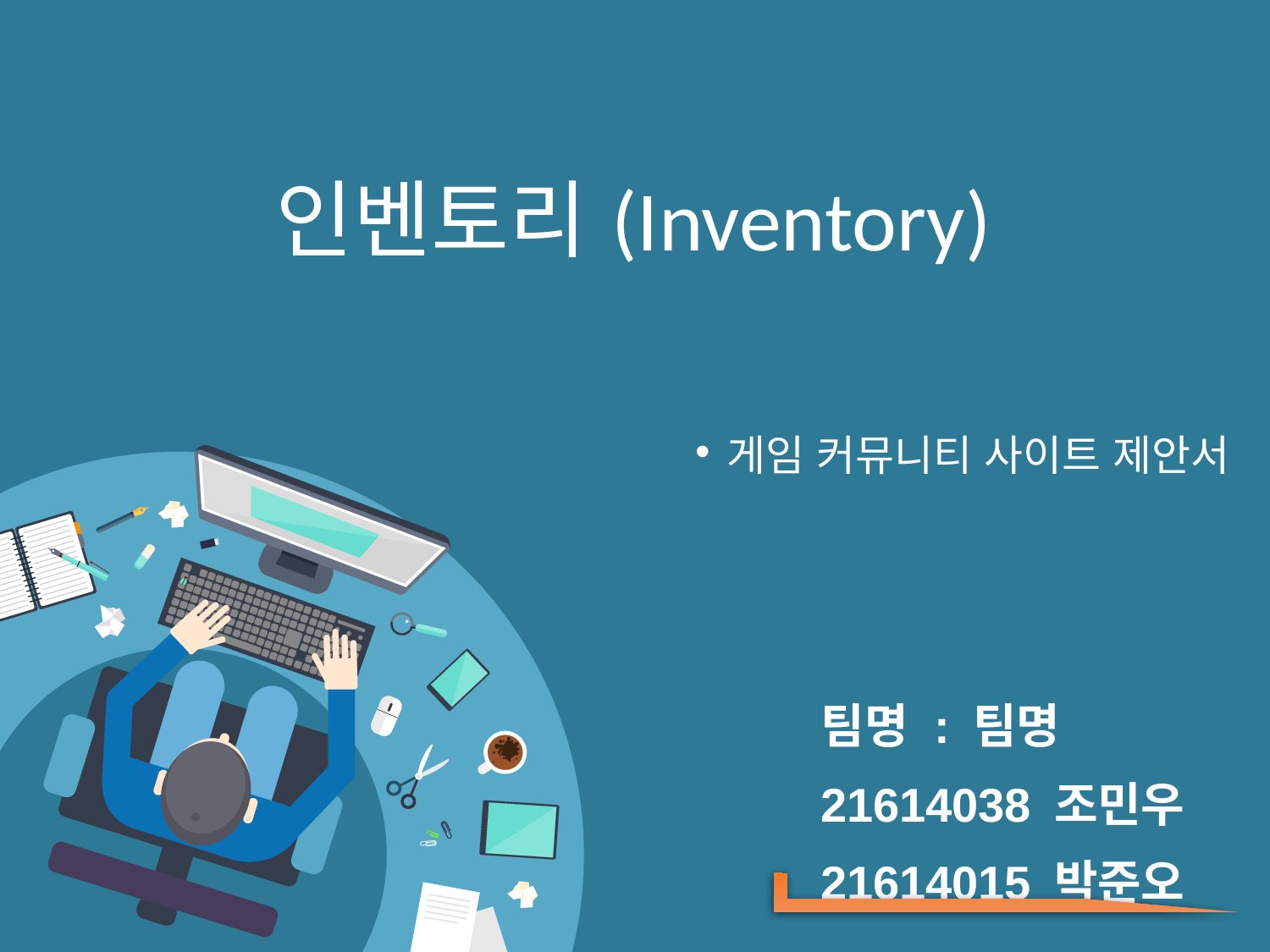

인벤토리(Inventory)
게임 커뮤니티 사이트 제안서
팀명 : 팀명
21614038 조민우
21614015 박준오